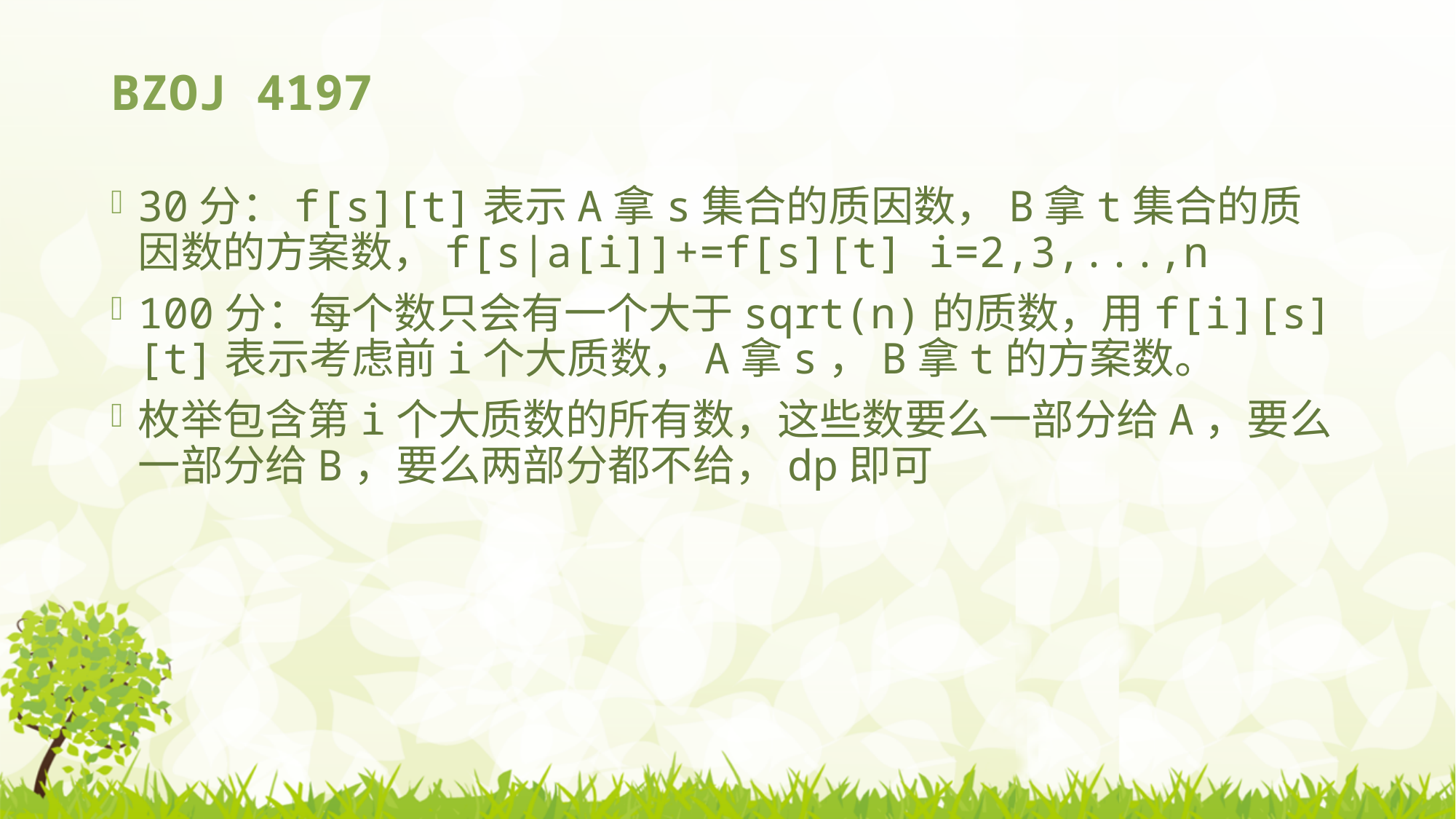

# BZOJ 4197
30分：f[s][t]表示A拿s集合的质因数，B拿t集合的质因数的方案数，f[s|a[i]]+=f[s][t] i=2,3,...,n
100分：每个数只会有一个大于sqrt(n)的质数，用f[i][s][t]表示考虑前i个大质数，A拿s，B拿t的方案数。
枚举包含第i个大质数的所有数，这些数要么一部分给A，要么一部分给B，要么两部分都不给，dp即可